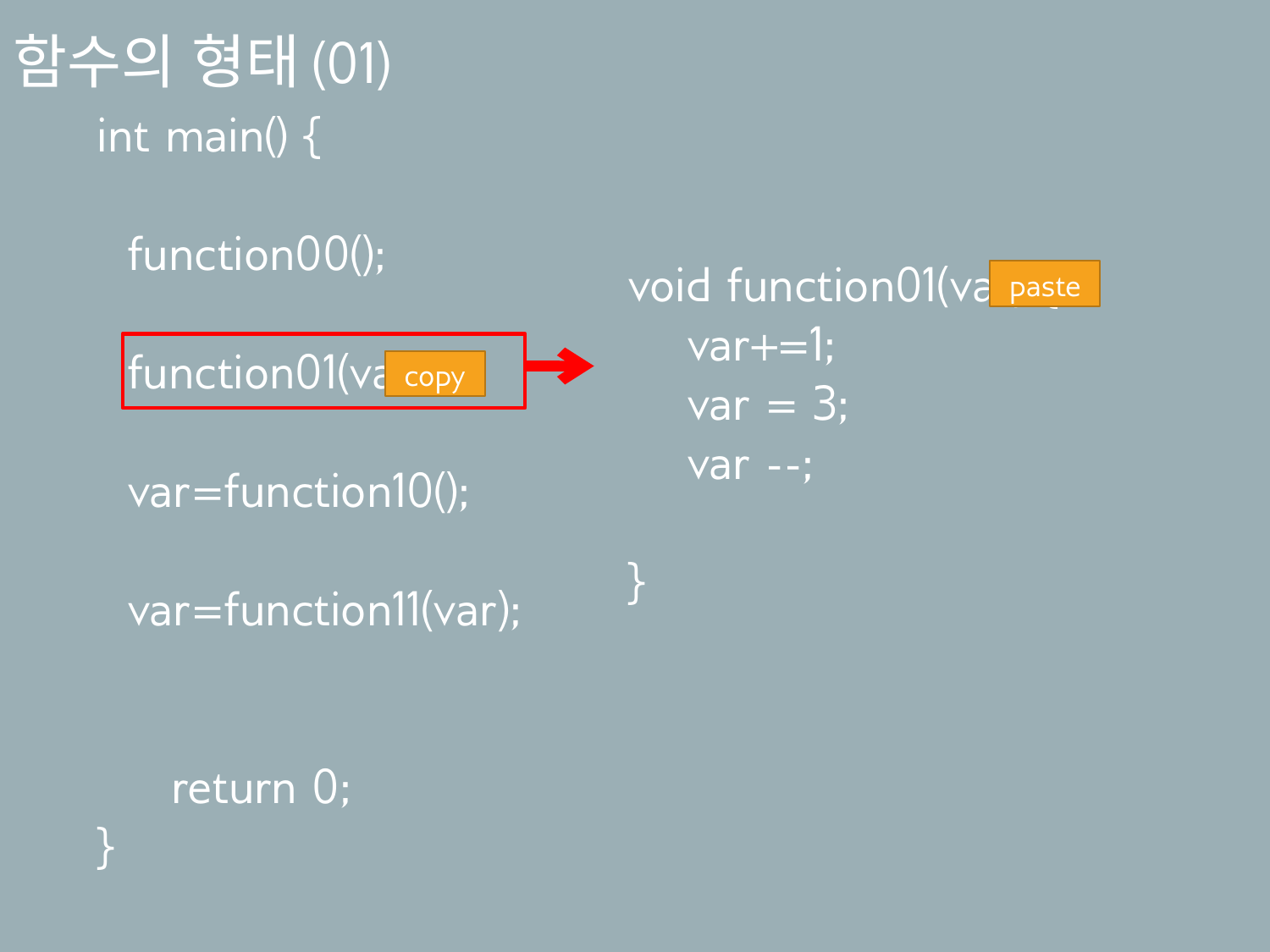

함수의 형태(01)
int main() {

  function00();

  function01(var);

  var=function10();

  var=function11(var);

     return 0;
}
void function01(var) {
    var+=1;
    var = 3;
    var --;

}
paste

copy